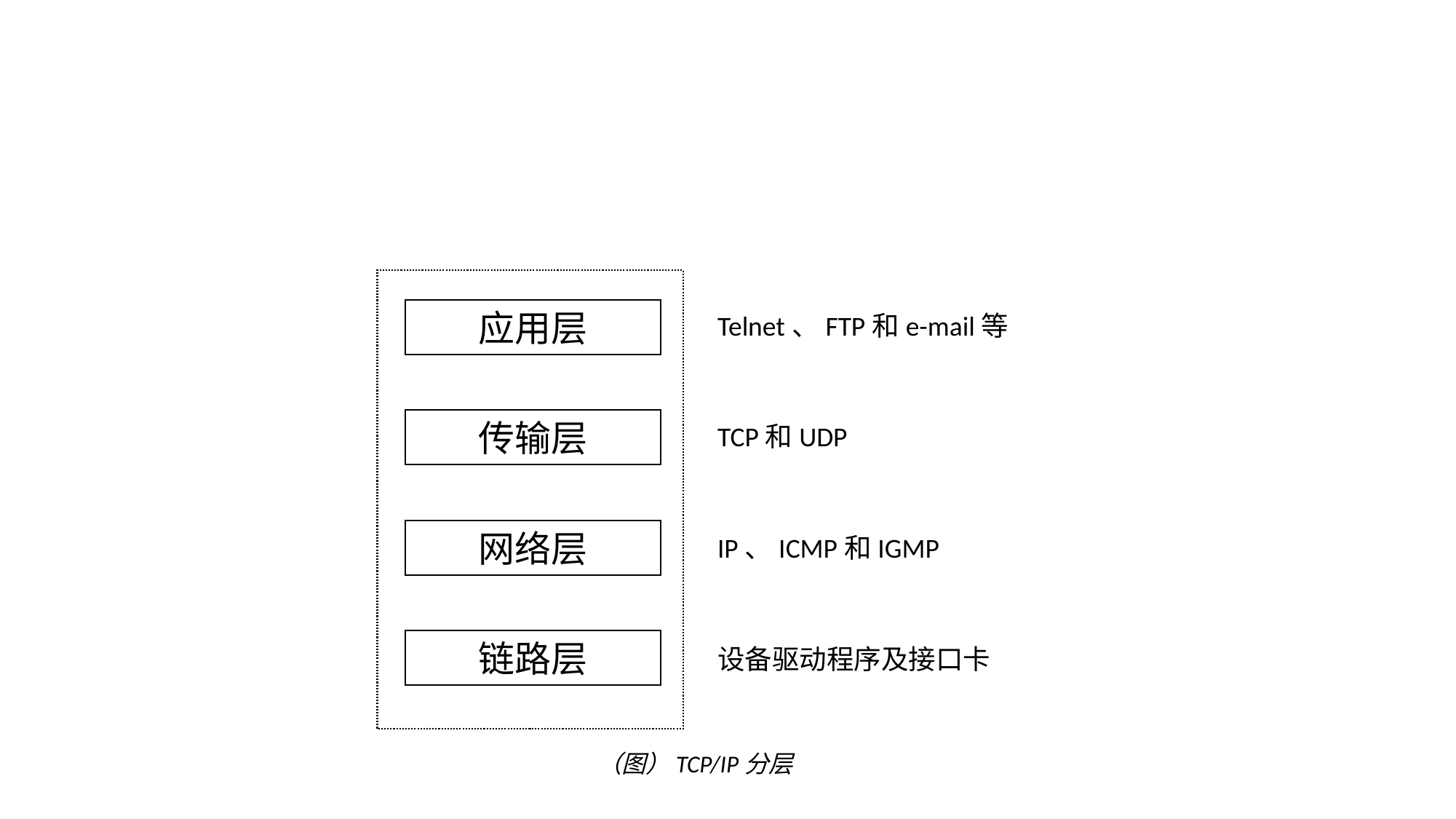

应用层
Telnet、FTP和e-mail等
传输层
TCP和UDP
网络层
IP、ICMP和IGMP
链路层
设备驱动程序及接口卡
（图）TCP/IP分层